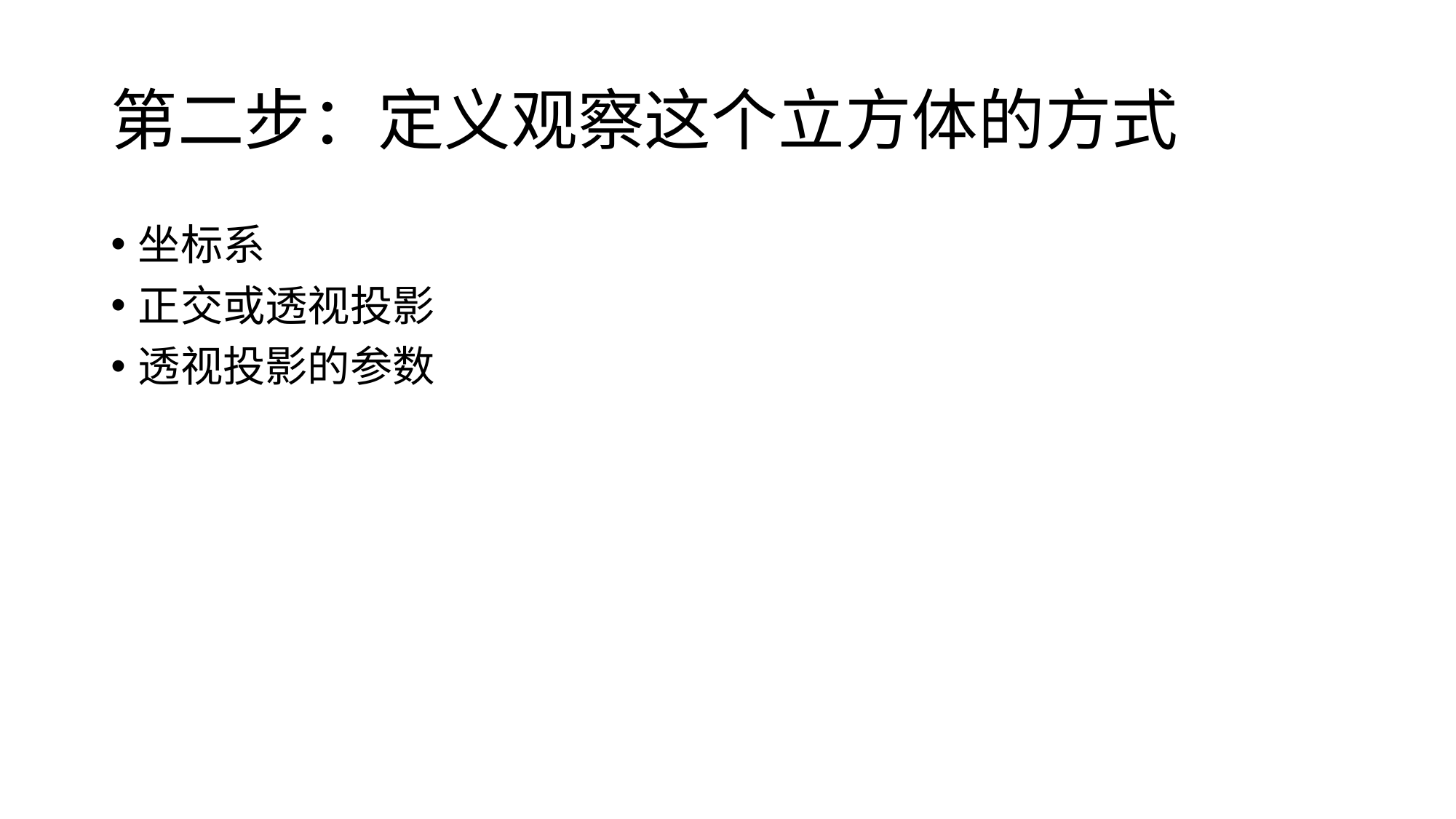

# 第二步：定义观察这个立方体的方式
坐标系
正交或透视投影
透视投影的参数